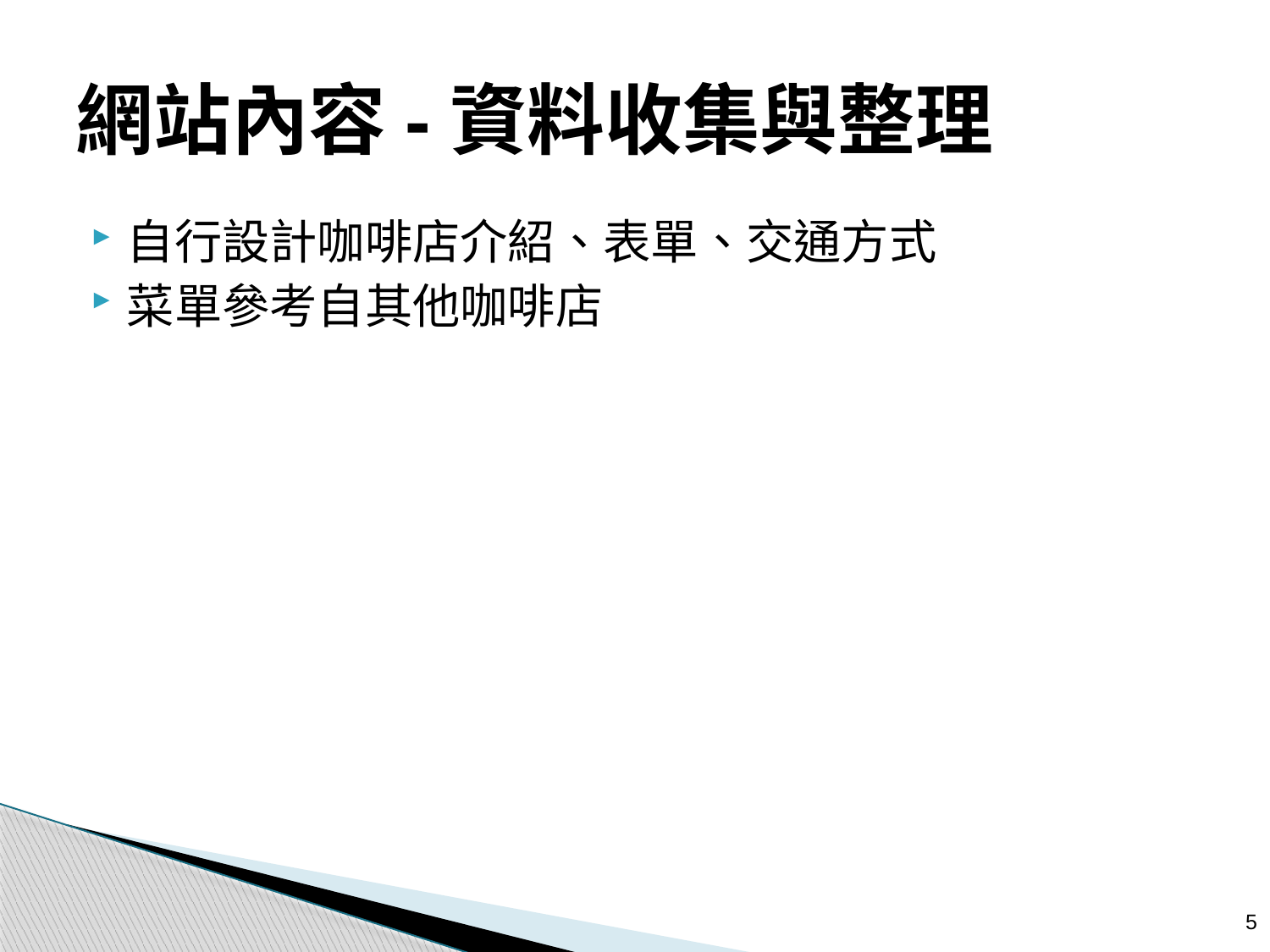

# 網站內容-資料收集與整理
自行設計咖啡店介紹、表單、交通方式
菜單參考自其他咖啡店
5